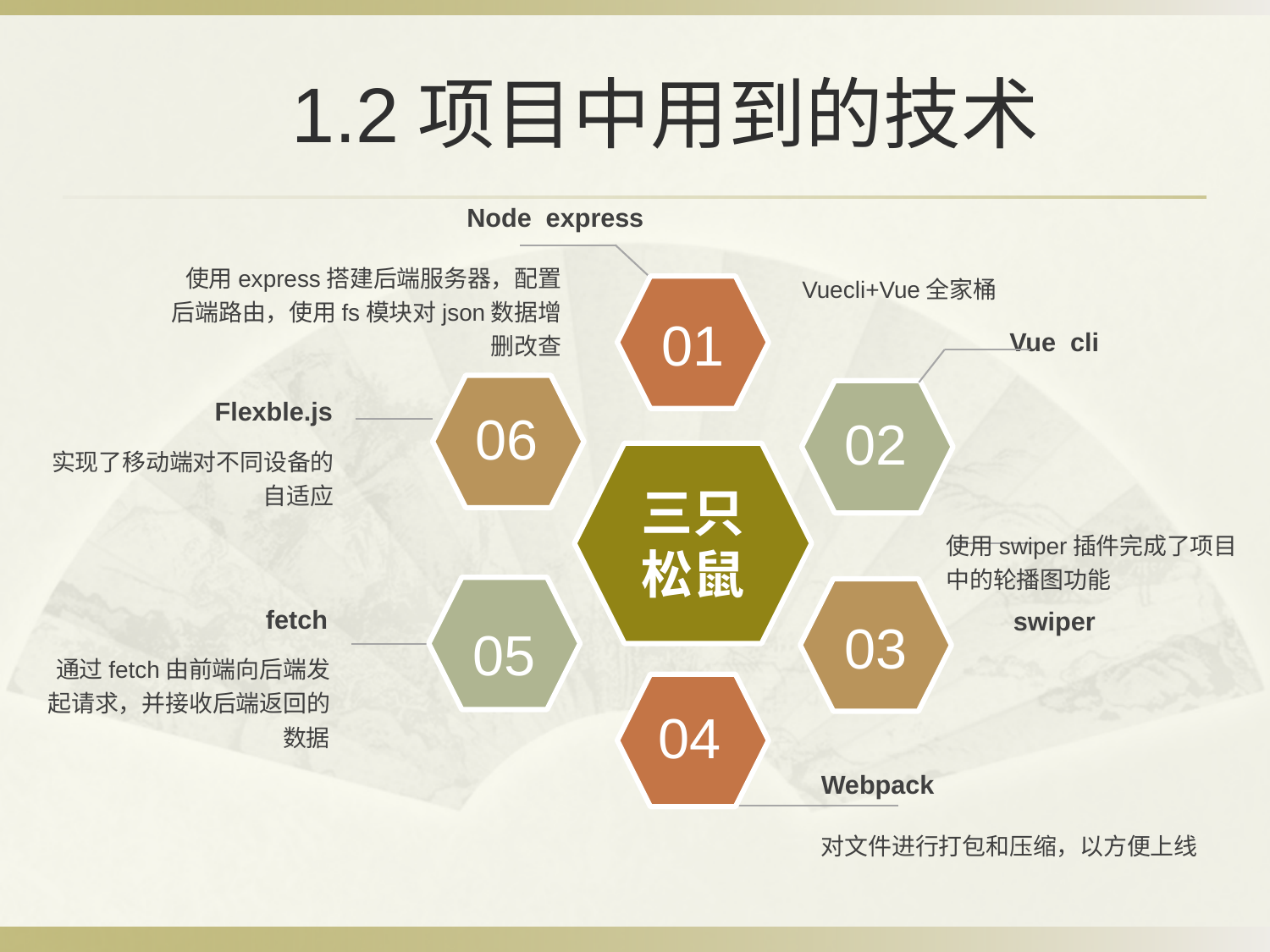

# 1.2项目中用到的技术
Node  express
使用express搭建后端服务器，配置后端路由，使用fs模块对json数据增删改查
Vuecli+Vue全家桶

01
Vue  cli

06

02
Flexble.js
实现了移动端对不同设备的自适应

三只松鼠
使用swiper插件完成了项目中的轮播图功能

05

03
fetch
swiper
通过fetch由前端向后端发起请求，并接收后端返回的数据

04
Webpack

对文件进行打包和压缩，以方便上线